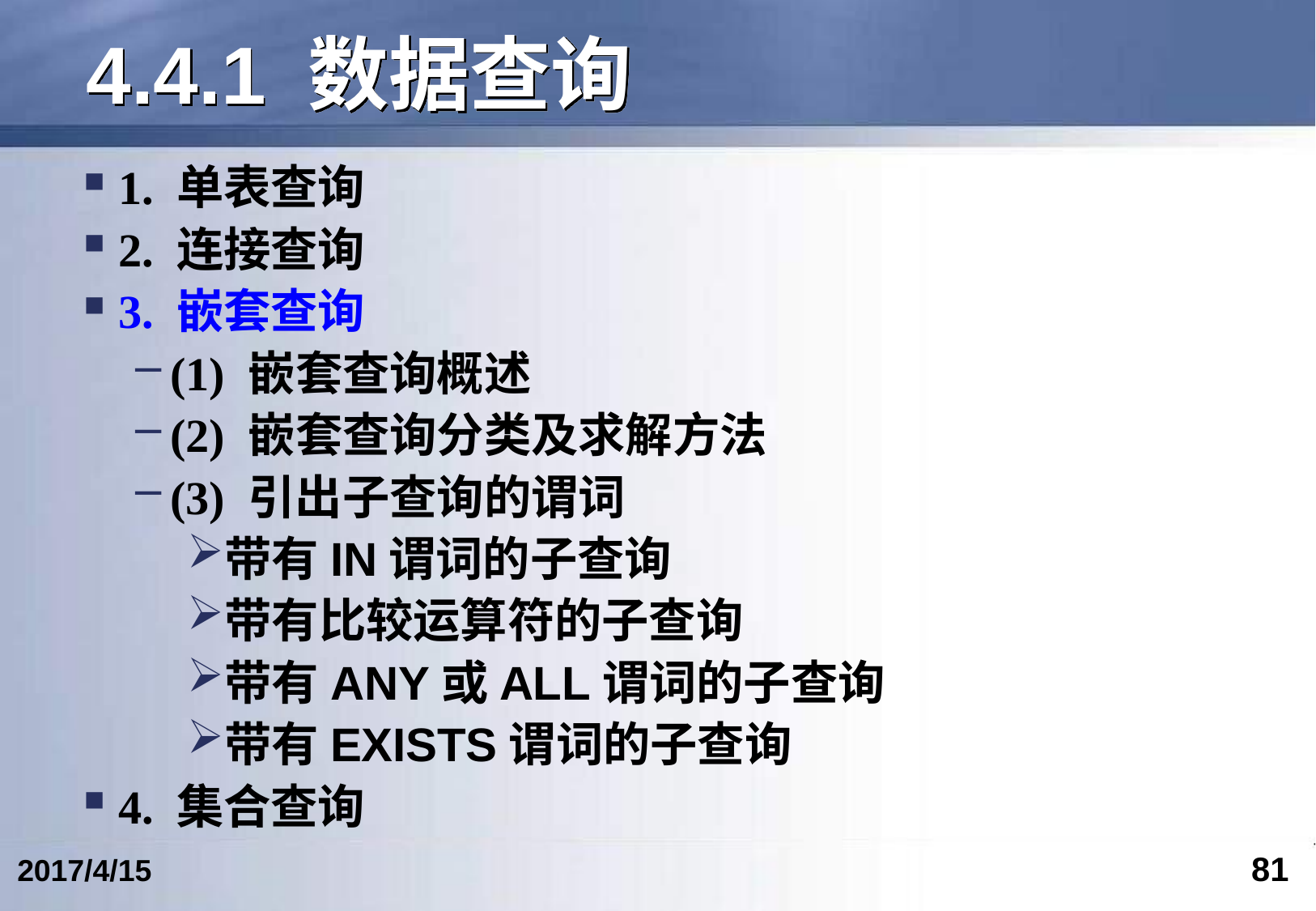

# 4.4.1 数据查询
1. 单表查询
2. 连接查询
3. 嵌套查询
(1) 嵌套查询概述
(2) 嵌套查询分类及求解方法
(3) 引出子查询的谓词
带有IN谓词的子查询
带有比较运算符的子查询
带有ANY或ALL谓词的子查询
带有EXISTS谓词的子查询
4. 集合查询
81
2017/4/15